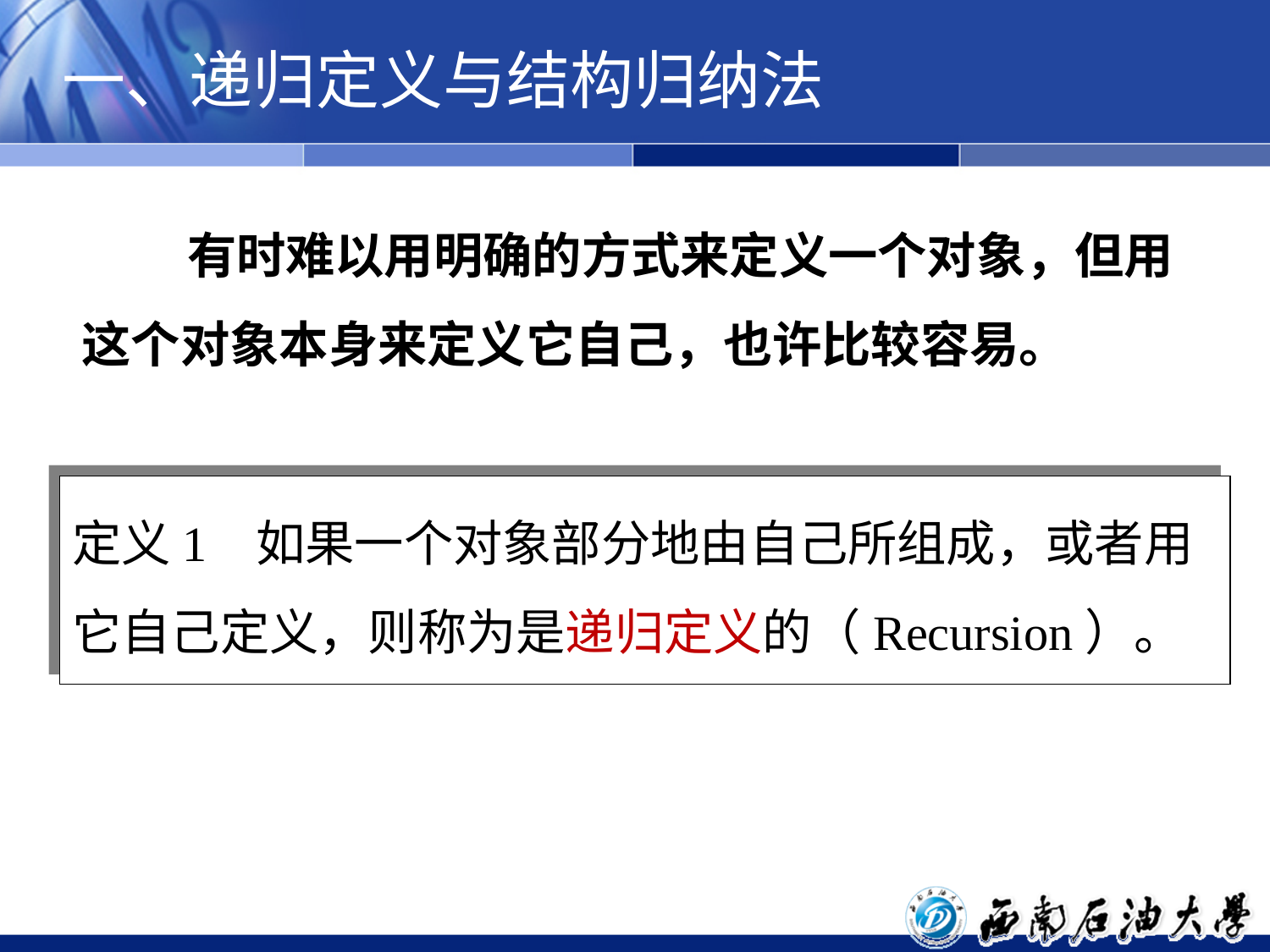

# 一、递归定义与结构归纳法
      有时难以用明确的方式来定义一个对象，但用这个对象本身来定义它自己，也许比较容易。

定义1   如果一个对象部分地由自己所组成，或者用它自己定义，则称为是递归定义的（Recursion）。